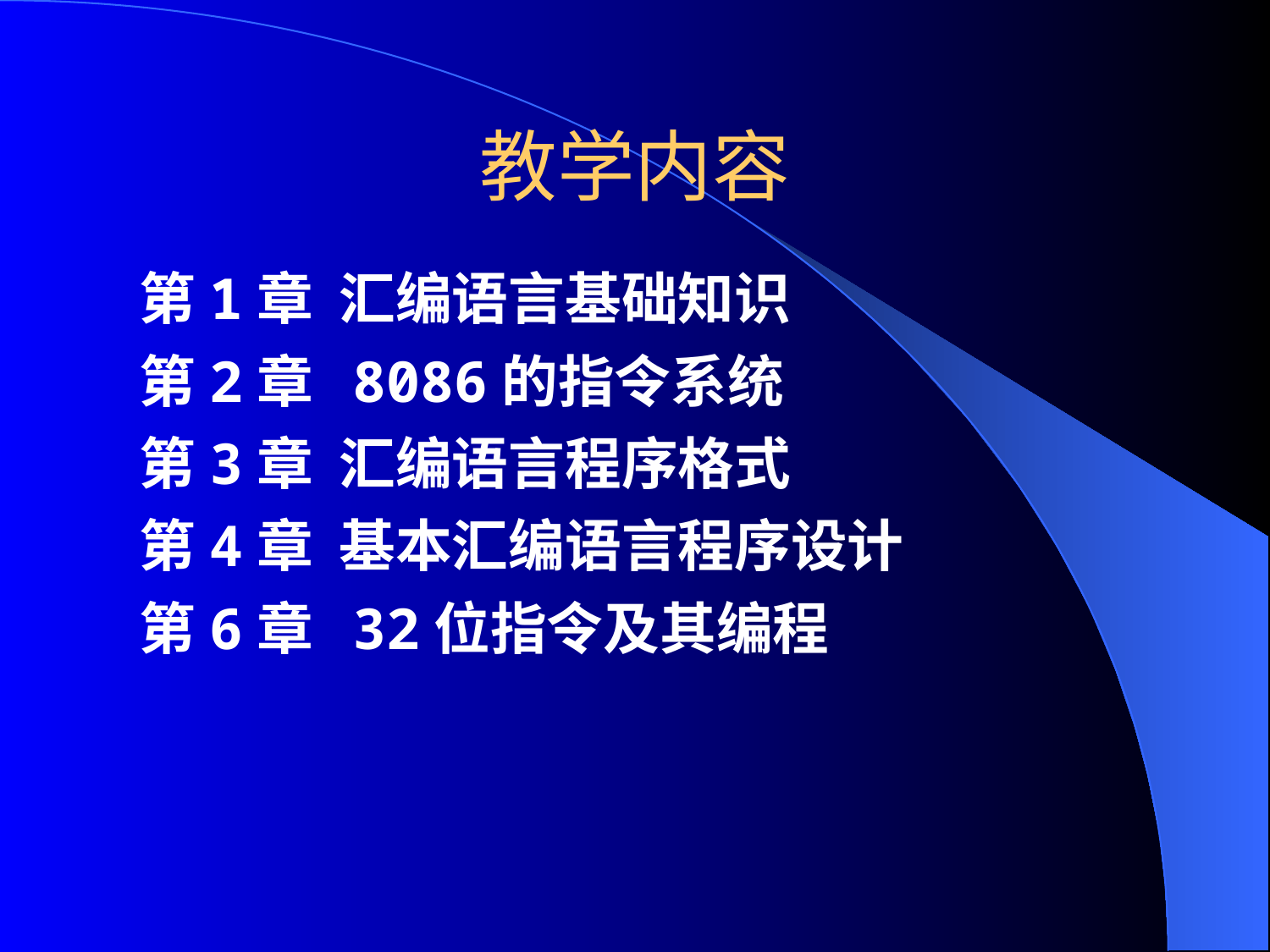

# 教学内容
第1章  汇编语言基础知识
第2章  8086的指令系统
第3章  汇编语言程序格式
第4章  基本汇编语言程序设计
第6章  32位指令及其编程